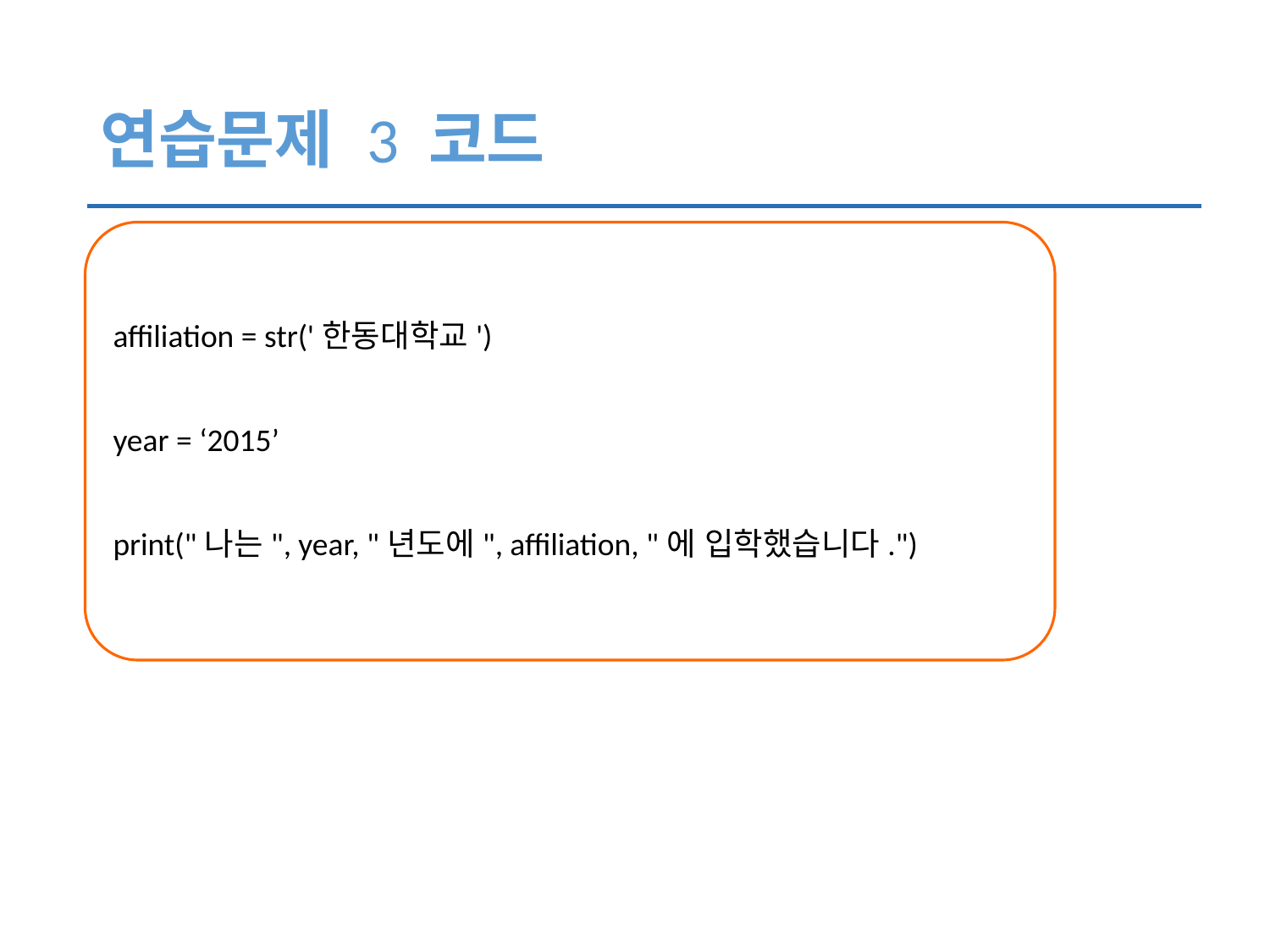

# 연습문제 3 코드
affiliation = str('한동대학교')

year = ‘2015’

print("나는", year, "년도에", affiliation, "에 입학했습니다.")